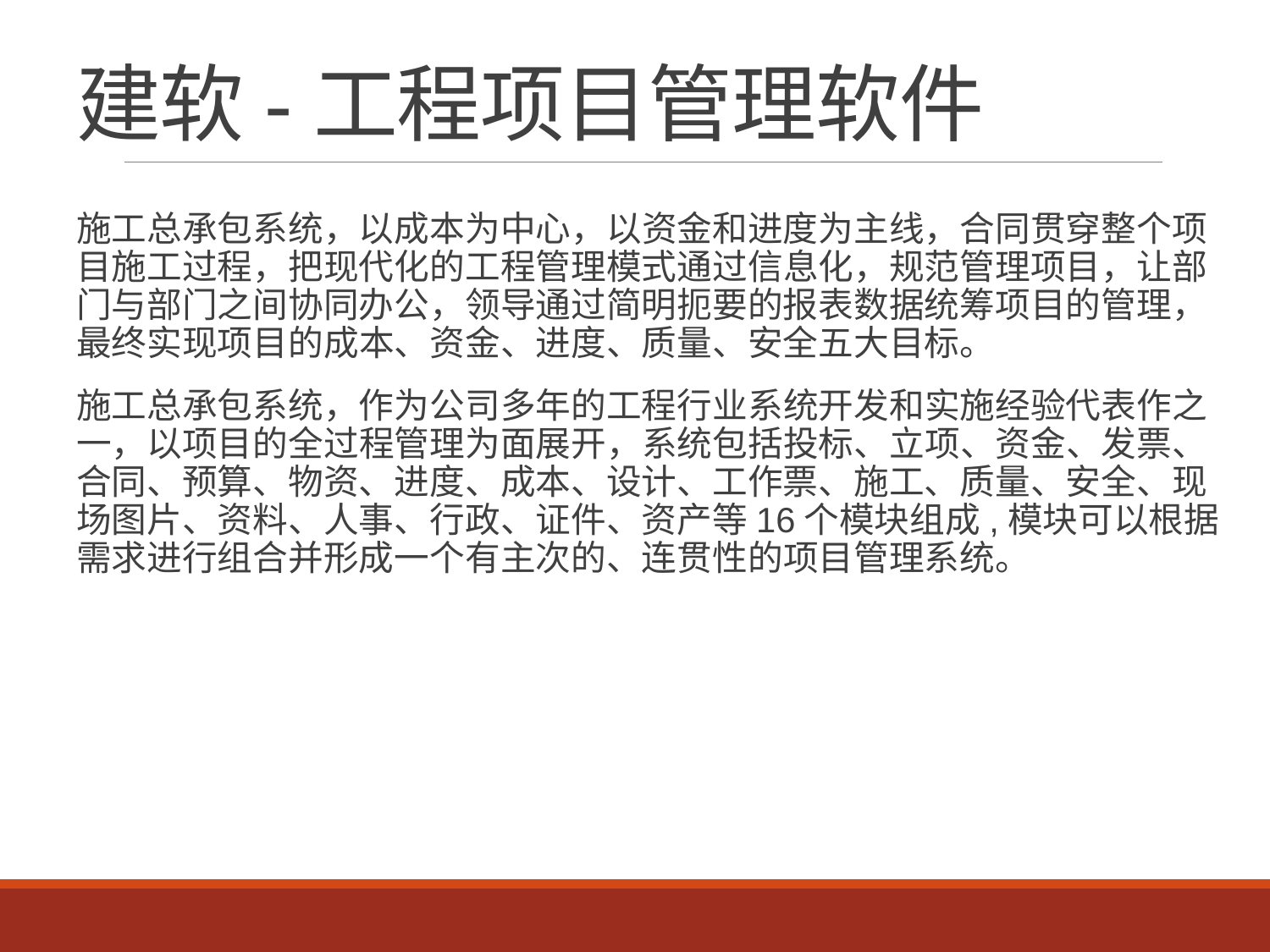

# 建软-工程项目管理软件
施工总承包系统，以成本为中心，以资金和进度为主线，合同贯穿整个项目施工过程，把现代化的工程管理模式通过信息化，规范管理项目，让部门与部门之间协同办公，领导通过简明扼要的报表数据统筹项目的管理，最终实现项目的成本、资金、进度、质量、安全五大目标。
施工总承包系统，作为公司多年的工程行业系统开发和实施经验代表作之一，以项目的全过程管理为面展开，系统包括投标、立项、资金、发票、合同、预算、物资、进度、成本、设计、工作票、施工、质量、安全、现场图片、资料、人事、行政、证件、资产等16个模块组成,模块可以根据需求进行组合并形成一个有主次的、连贯性的项目管理系统。